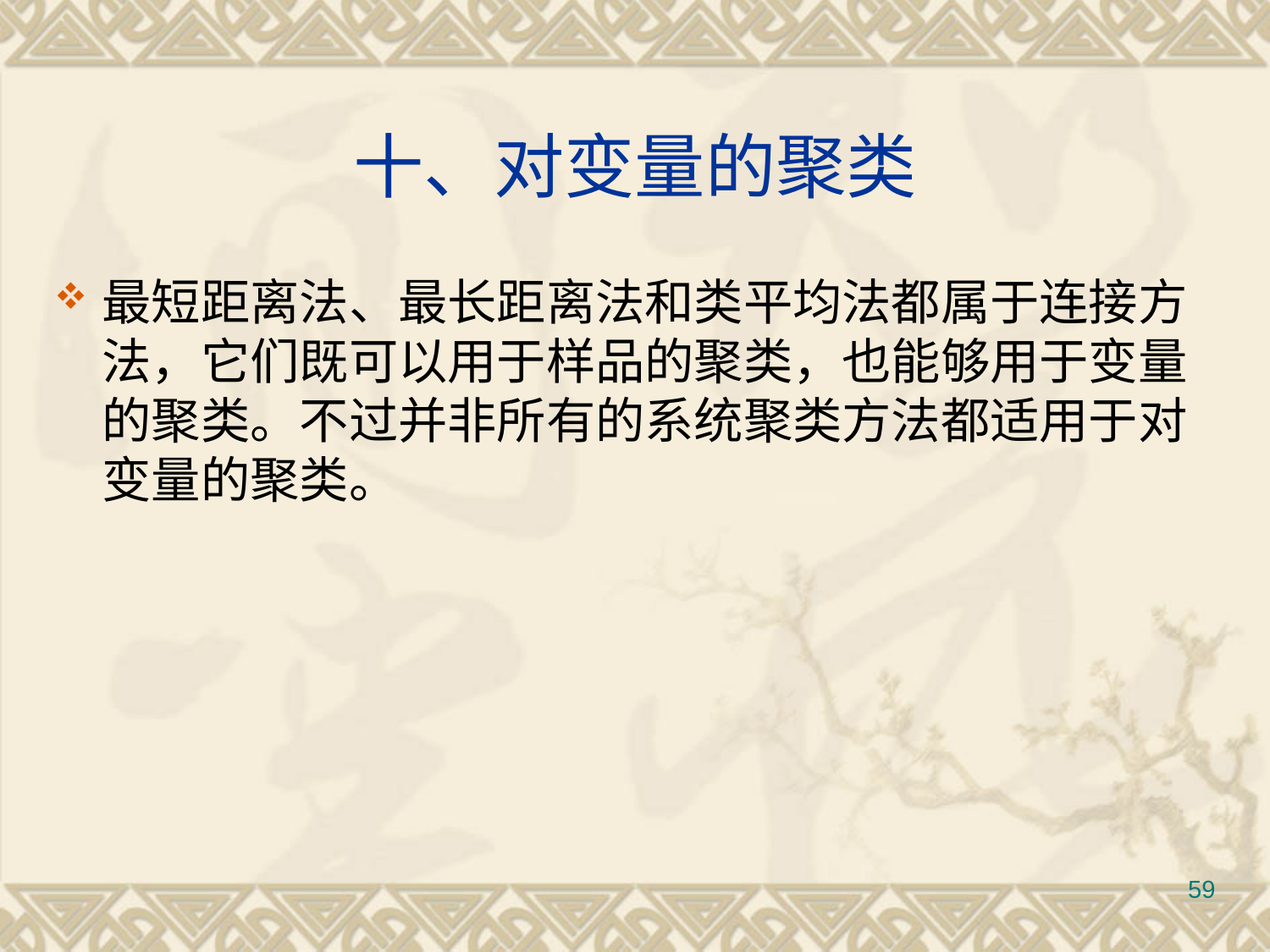

# 十、对变量的聚类
最短距离法、最长距离法和类平均法都属于连接方法，它们既可以用于样品的聚类，也能够用于变量的聚类。不过并非所有的系统聚类方法都适用于对变量的聚类。
59